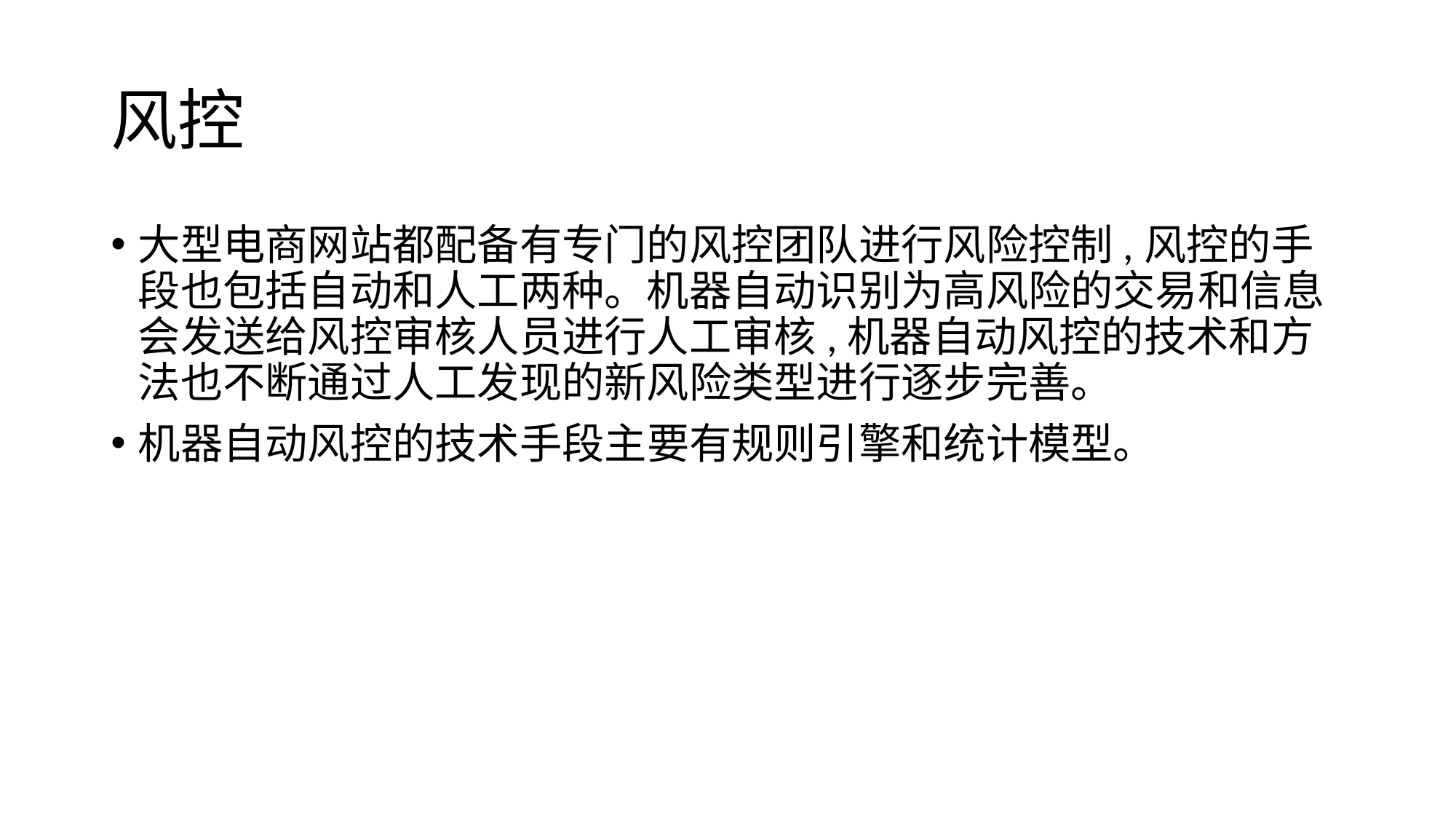

# 风控
大型电商网站都配备有专门的风控团队进行风险控制,风控的手段也包括自动和人工两种。机器自动识别为高风险的交易和信息会发送给风控审核人员进行人工审核,机器自动风控的技术和方法也不断通过人工发现的新风险类型进行逐步完善。
机器自动风控的技术手段主要有规则引擎和统计模型。